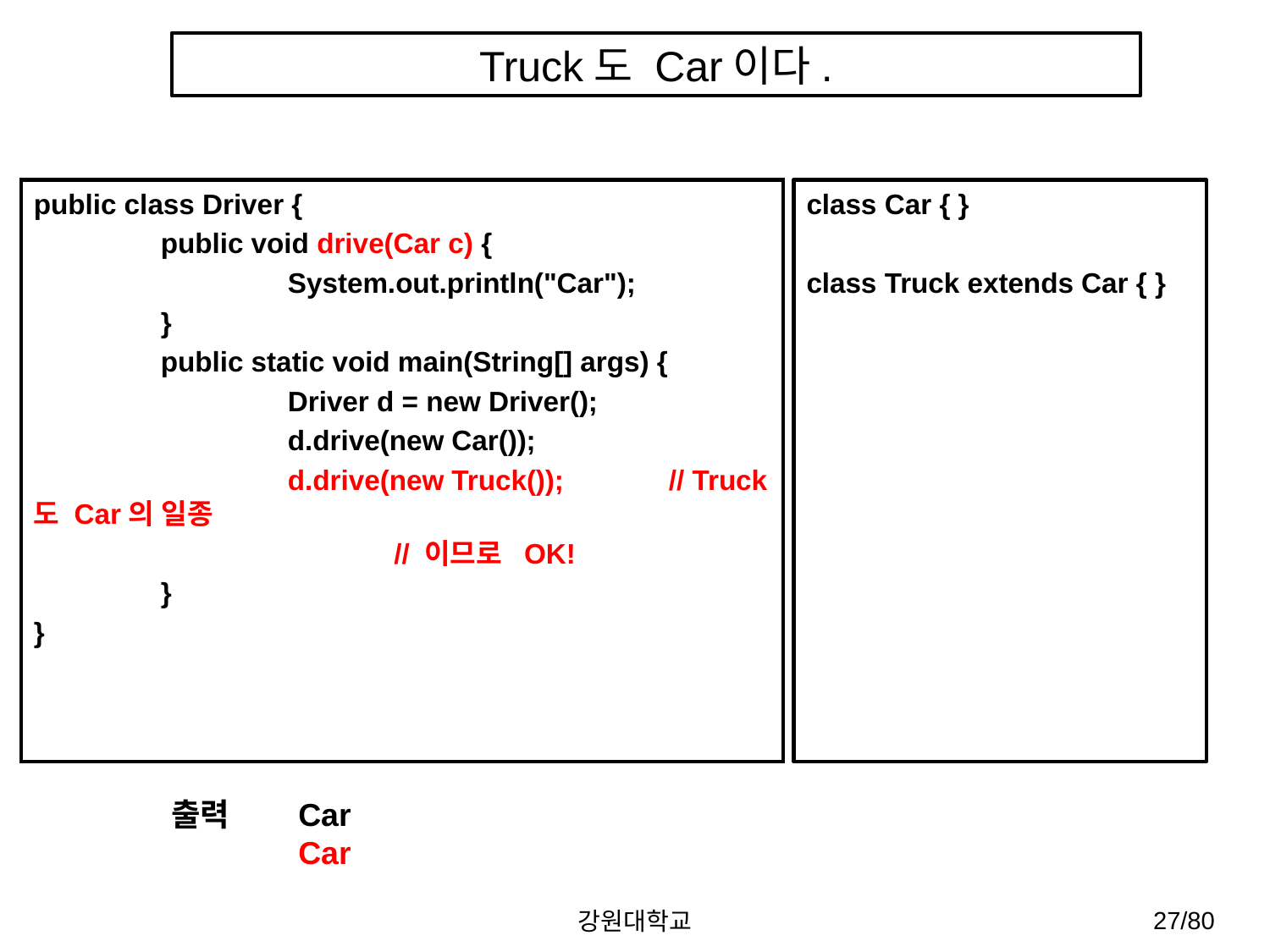

Truck도 Car이다.
public class Driver {
	public void drive(Car c) {
		System.out.println("Car");
 	}
	public static void main(String[] args) {
		Driver d = new Driver();
		d.drive(new Car());
		d.drive(new Truck());	// Truck도 Car의 일종
                                              // 이므로  OK!
	}
}
class Car { }

class Truck extends Car { }

출력   	Car
	Car
강원대학교